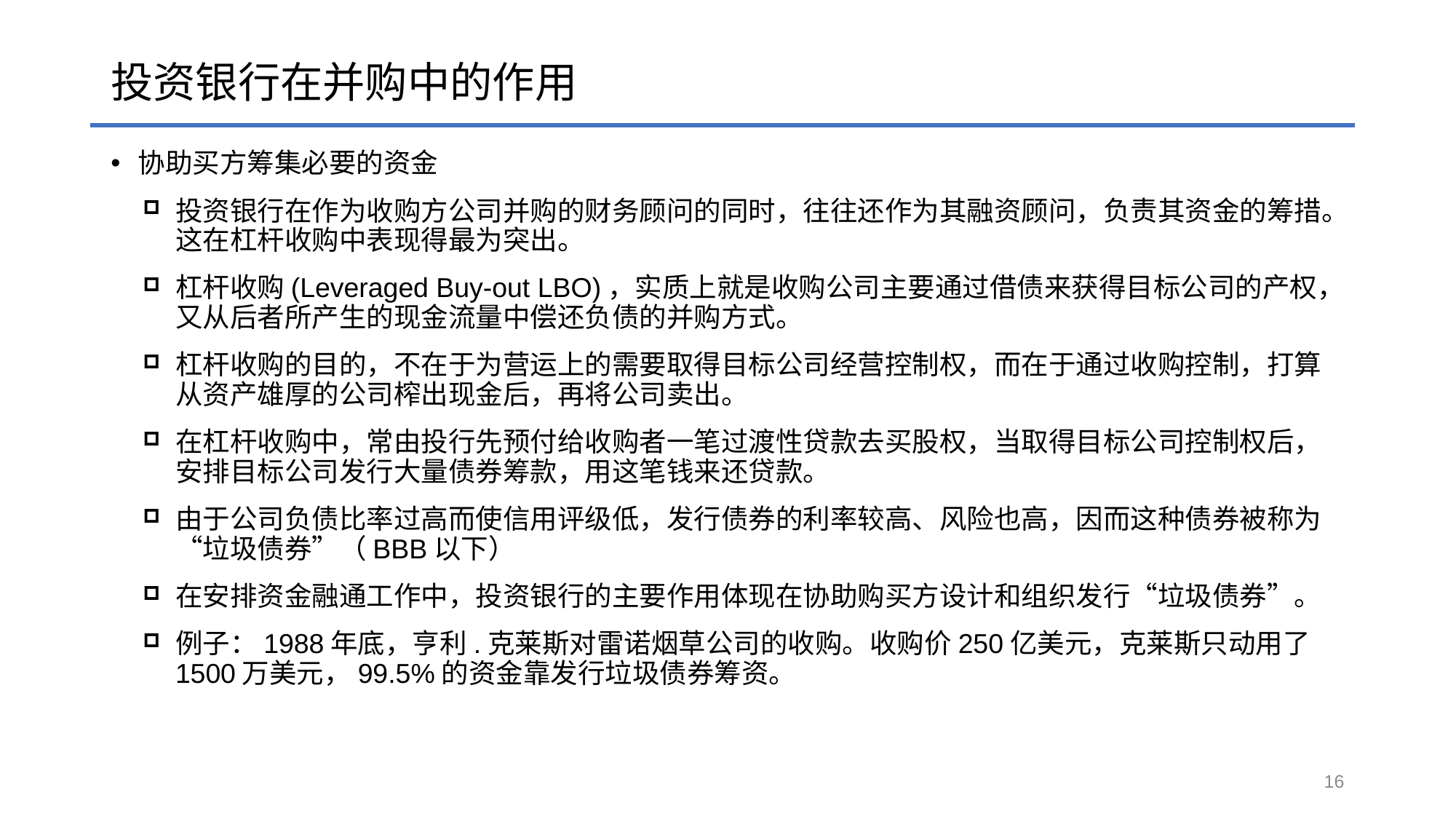

# 投资银行在并购中的作用
协助买方筹集必要的资金
投资银行在作为收购方公司并购的财务顾问的同时，往往还作为其融资顾问，负责其资金的筹措。这在杠杆收购中表现得最为突出。
杠杆收购(Leveraged Buy-out LBO)，实质上就是收购公司主要通过借债来获得目标公司的产权，又从后者所产生的现金流量中偿还负债的并购方式。
杠杆收购的目的，不在于为营运上的需要取得目标公司经营控制权，而在于通过收购控制，打算从资产雄厚的公司榨出现金后，再将公司卖出。
在杠杆收购中，常由投行先预付给收购者一笔过渡性贷款去买股权，当取得目标公司控制权后，安排目标公司发行大量债券筹款，用这笔钱来还贷款。
由于公司负债比率过高而使信用评级低，发行债券的利率较高、风险也高，因而这种债券被称为“垃圾债券”（BBB以下）
在安排资金融通工作中，投资银行的主要作用体现在协助购买方设计和组织发行“垃圾债券”。
例子：1988年底，亨利.克莱斯对雷诺烟草公司的收购。收购价250亿美元，克莱斯只动用了1500万美元，99.5%的资金靠发行垃圾债券筹资。
16